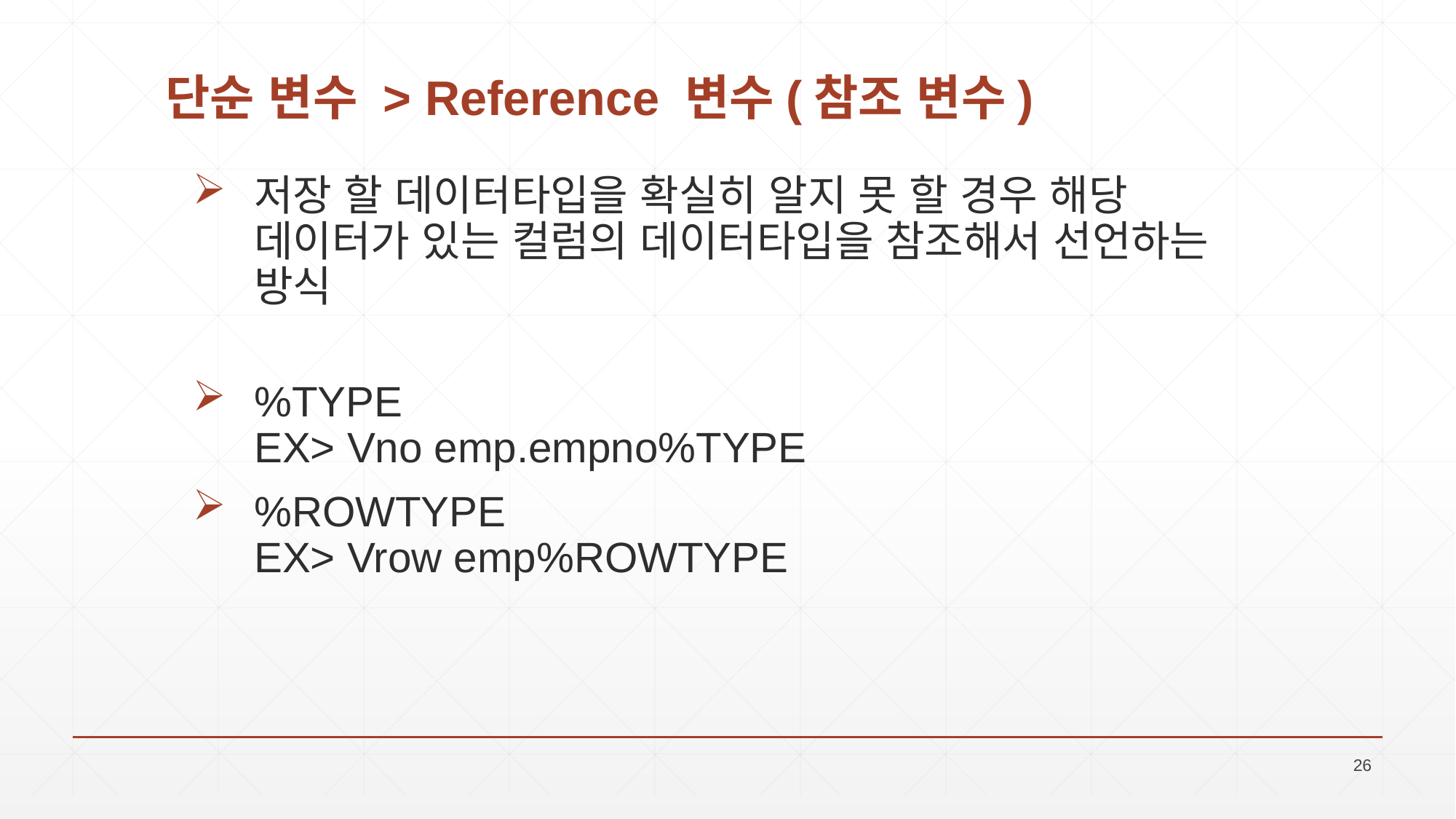

# 단순 변수 > Reference 변수(참조 변수)
저장 할 데이터타입을 확실히 알지 못 할 경우 해당 데이터가 있는 컬럼의 데이터타입을 참조해서 선언하는 방식
%TYPE
EX> Vno emp.empno%TYPE
%ROWTYPE
EX> Vrow emp%ROWTYPE
26